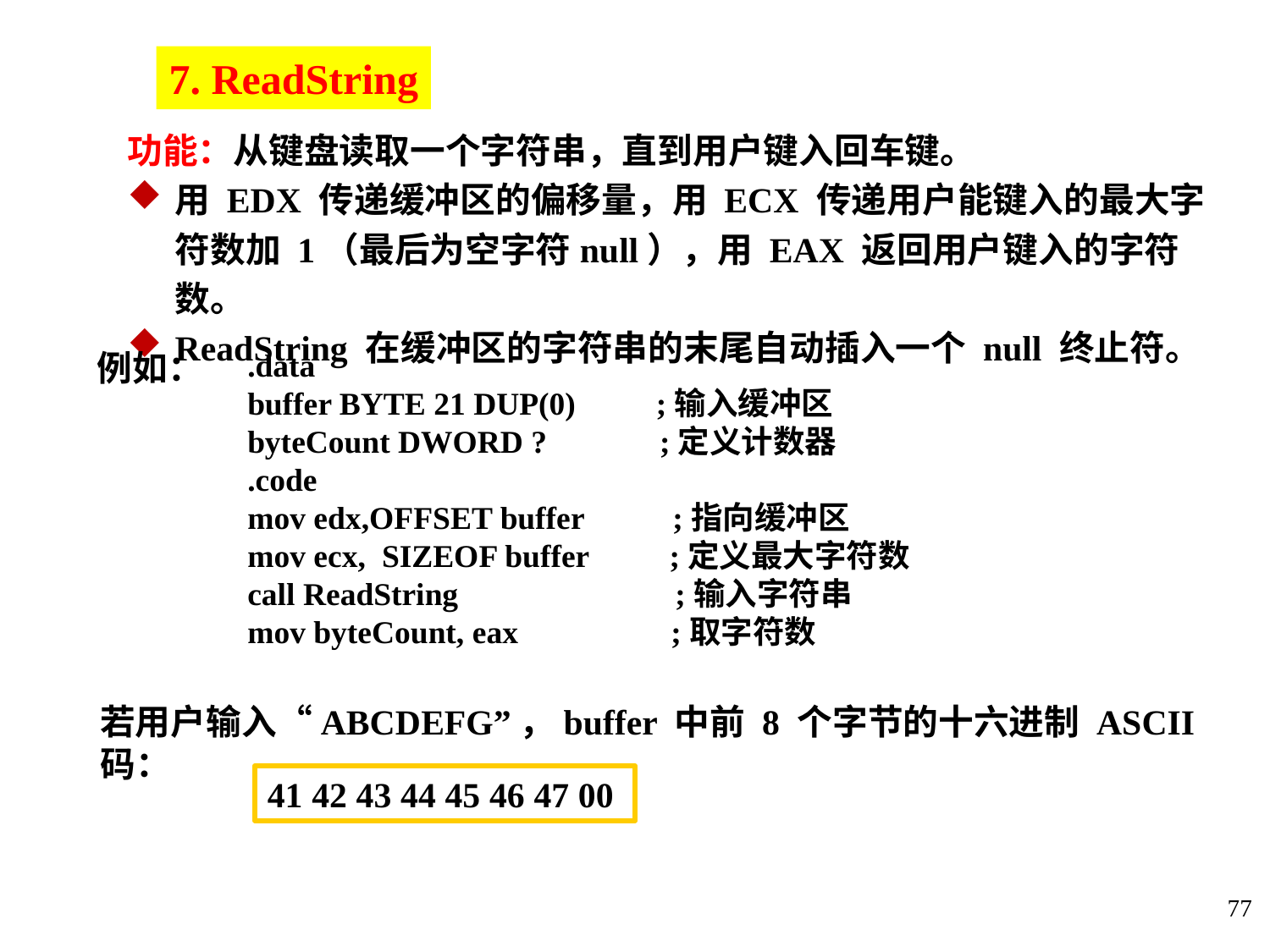

7. ReadString
功能：从键盘读取一个字符串，直到用户键入回车键。
用 EDX 传递缓冲区的偏移量，用 ECX 传递用户能键入的最大字符数加 1（最后为空字符null），用 EAX 返回用户键入的字符数。
ReadString 在缓冲区的字符串的末尾自动插入一个 null 终止符。
例如：
.data
buffer BYTE 21 DUP(0)          ;输入缓冲区
byteCount DWORD ?              ;定义计数器
.code
mov edx,OFFSET buffer           ;指向缓冲区
mov ecx,  SIZEOF buffer          ;定义最大字符数
call ReadString                           ;输入字符串
mov byteCount, eax                   ;取字符数
若用户输入“ABCDEFG”，buffer 中前 8 个字节的十六进制 ASCII 码：
41 42 43 44 45 46 47 00
77